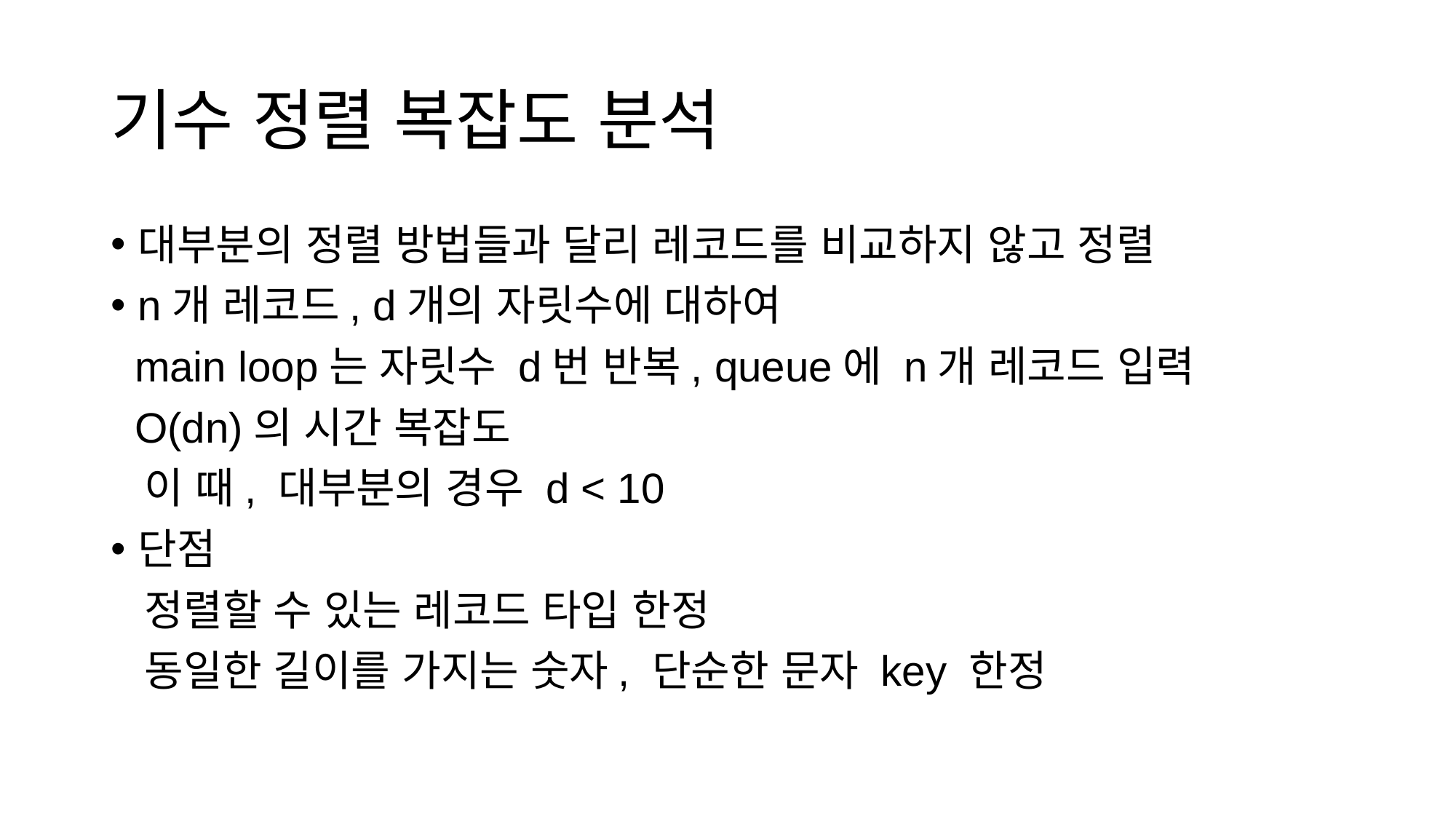

# 기수 정렬 복잡도 분석
대부분의 정렬 방법들과 달리 레코드를 비교하지 않고 정렬
n개 레코드, d개의 자릿수에 대하여
  main loop는 자릿수 d번 반복, queue에 n개 레코드 입력
  O(dn)의 시간 복잡도
  이 때, 대부분의 경우 d < 10
단점
  정렬할 수 있는 레코드 타입 한정
  동일한 길이를 가지는 숫자, 단순한 문자 key 한정